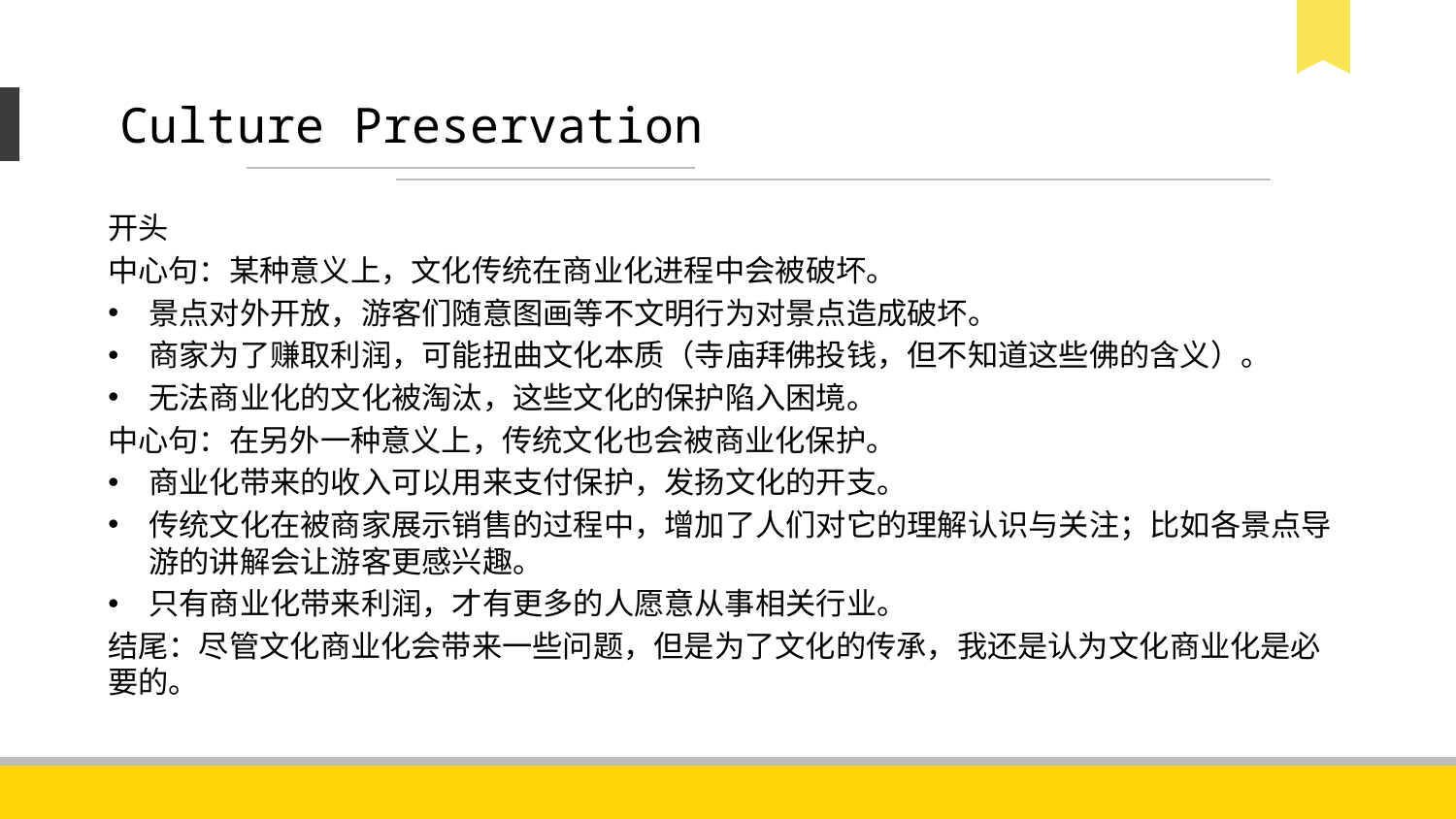

# Culture Preservation
开头
中心句：某种意义上，文化传统在商业化进程中会被破坏。
景点对外开放，游客们随意图画等不文明行为对景点造成破坏。
商家为了赚取利润，可能扭曲文化本质（寺庙拜佛投钱，但不知道这些佛的含义）。
无法商业化的文化被淘汰，这些文化的保护陷入困境。
中心句：在另外一种意义上，传统文化也会被商业化保护。
商业化带来的收入可以用来支付保护，发扬文化的开支。
传统文化在被商家展示销售的过程中，增加了人们对它的理解认识与关注；比如各景点导游的讲解会让游客更感兴趣。
只有商业化带来利润，才有更多的人愿意从事相关行业。
结尾：尽管文化商业化会带来一些问题，但是为了文化的传承，我还是认为文化商业化是必要的。